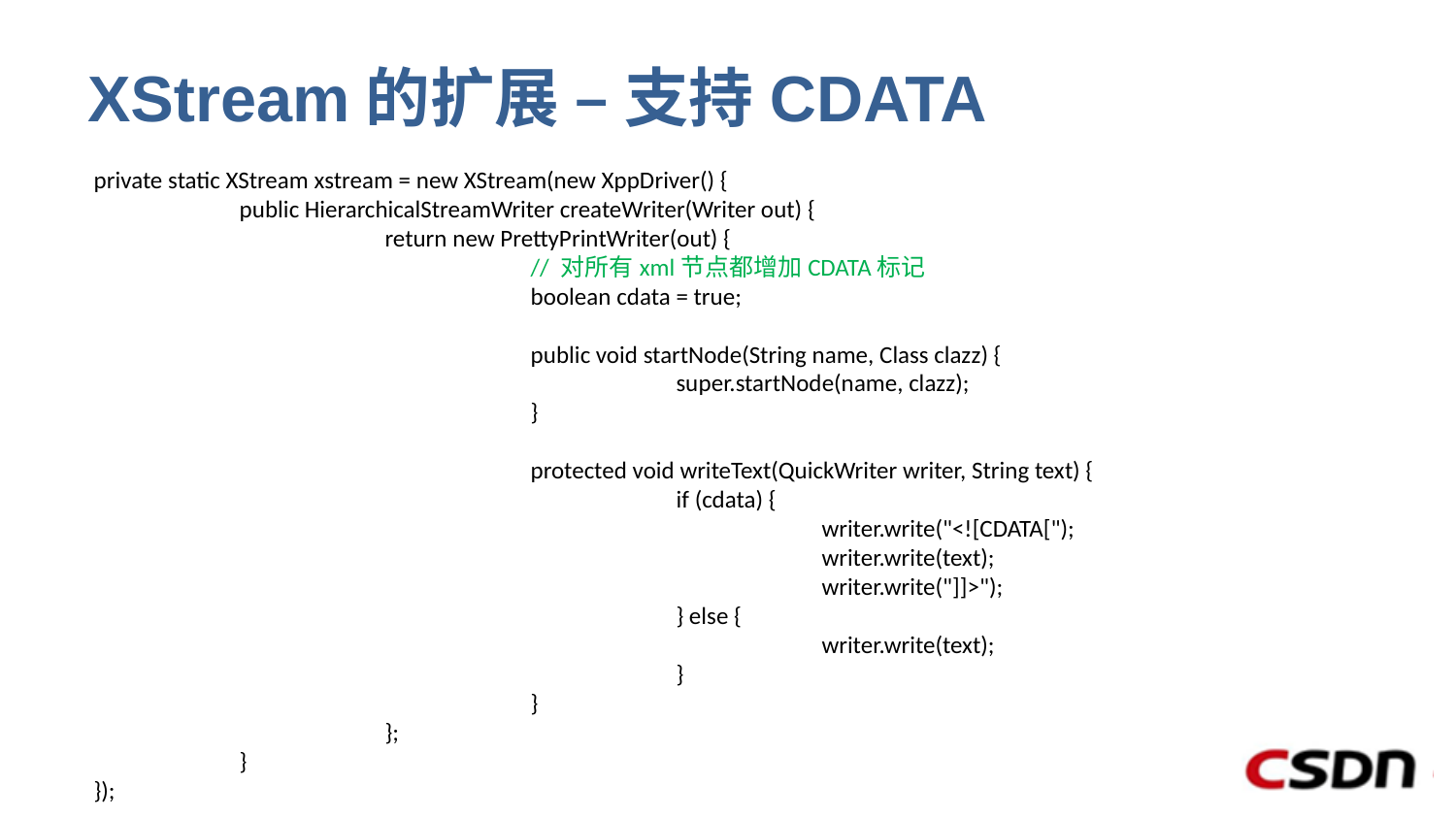

# XStream的扩展 – 支持CDATA
private static XStream xstream = new XStream(new XppDriver() {
	public HierarchicalStreamWriter createWriter(Writer out) {
		return new PrettyPrintWriter(out) {
			// 对所有xml节点都增加CDATA标记
			boolean cdata = true;

			public void startNode(String name, Class clazz) {
				super.startNode(name, clazz);
			}

			protected void writeText(QuickWriter writer, String text) {
				if (cdata) {
					writer.write("<![CDATA[");
					writer.write(text);
					writer.write("]]>");
				} else {
					writer.write(text);
				}
			}
		};
	}
});